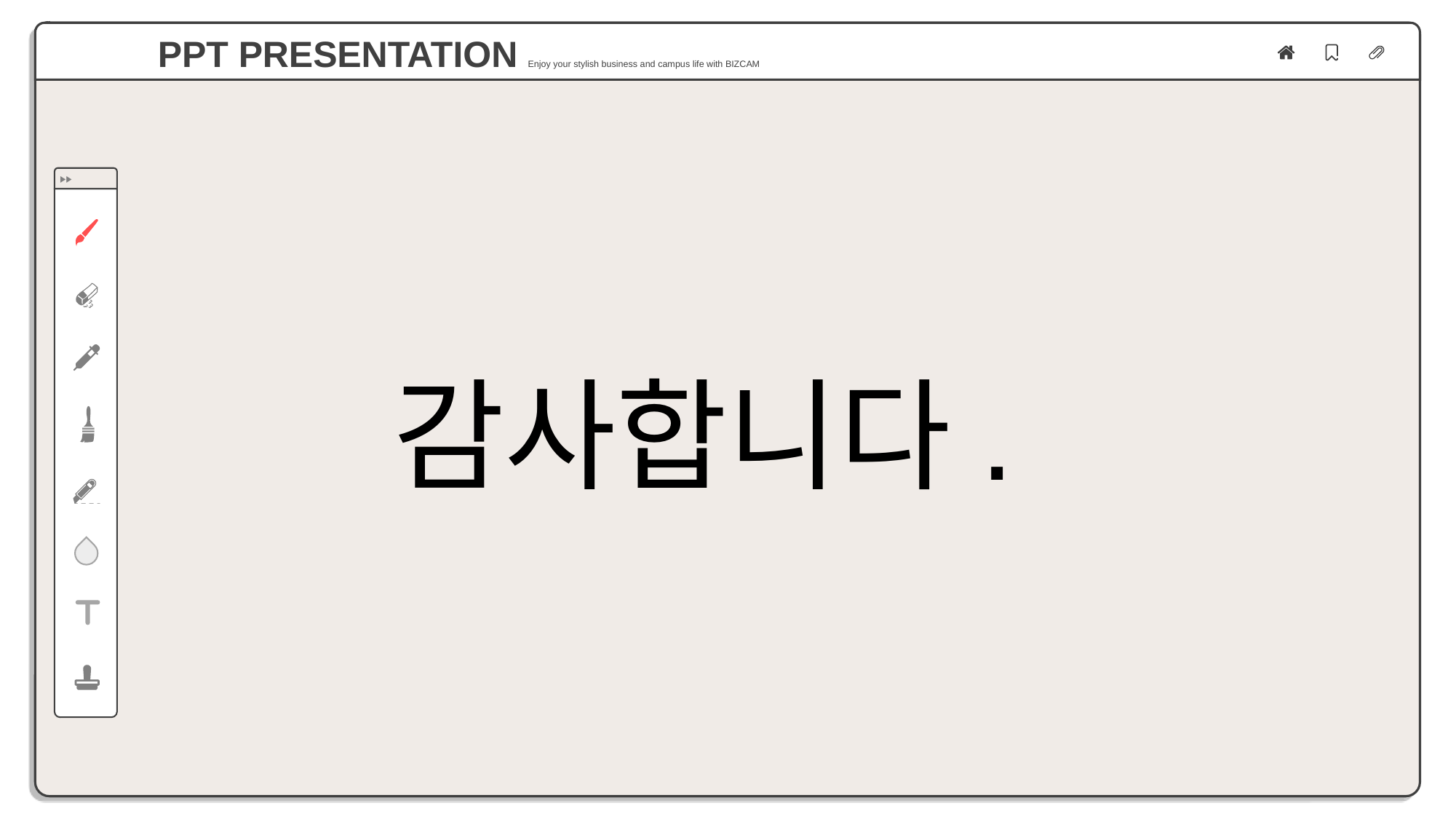

PPT PRESENTATION Enjoy your stylish business and campus life with BIZCAM

▶▶

감사합니다.